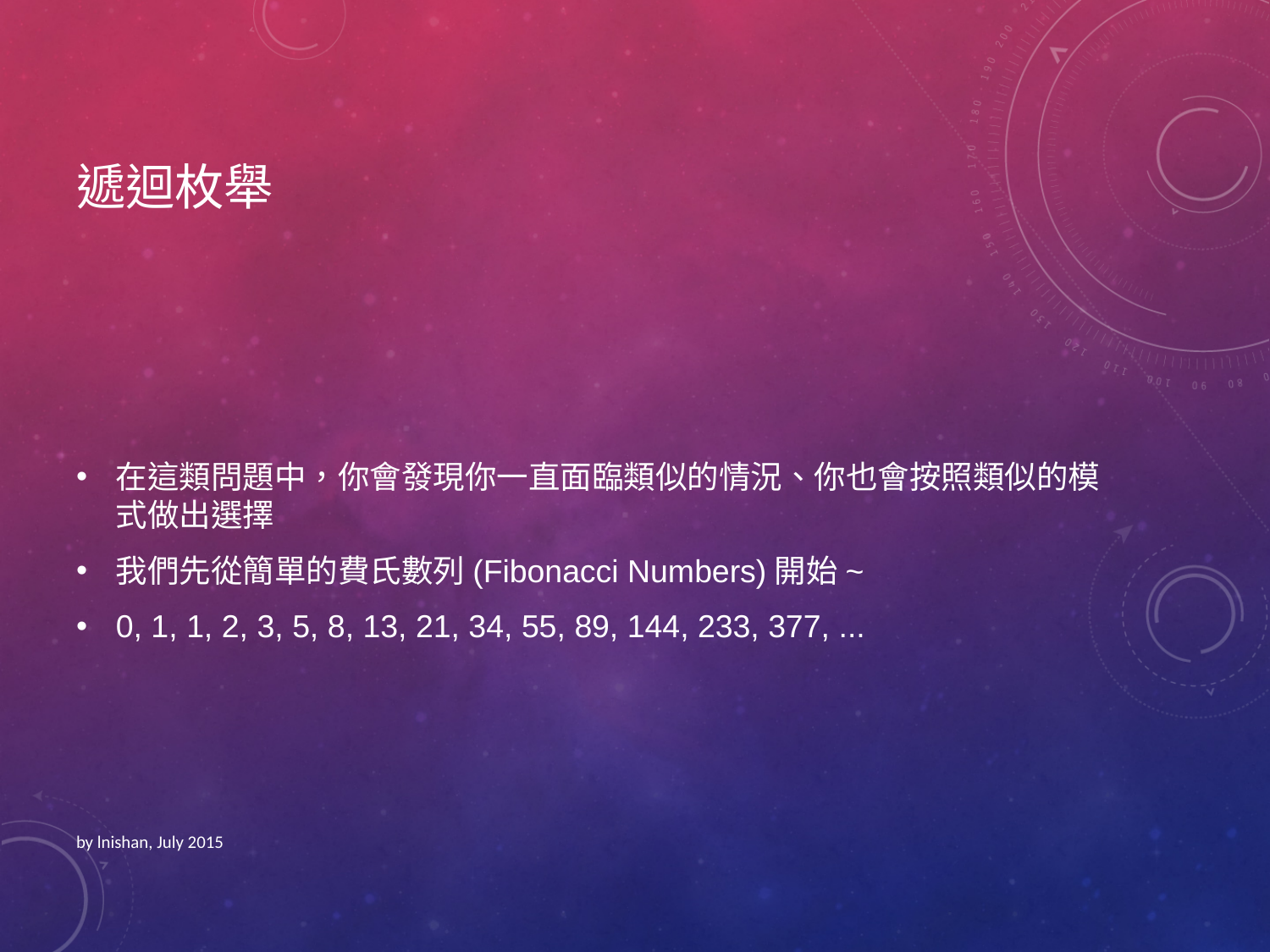

# 遞迴枚舉
在這類問題中，你會發現你一直面臨類似的情況、你也會按照類似的模式做出選擇
我們先從簡單的費氏數列(Fibonacci Numbers)開始~
0, 1, 1, 2, 3, 5, 8, 13, 21, 34, 55, 89, 144, 233, 377, ...
by lnishan, July 2015